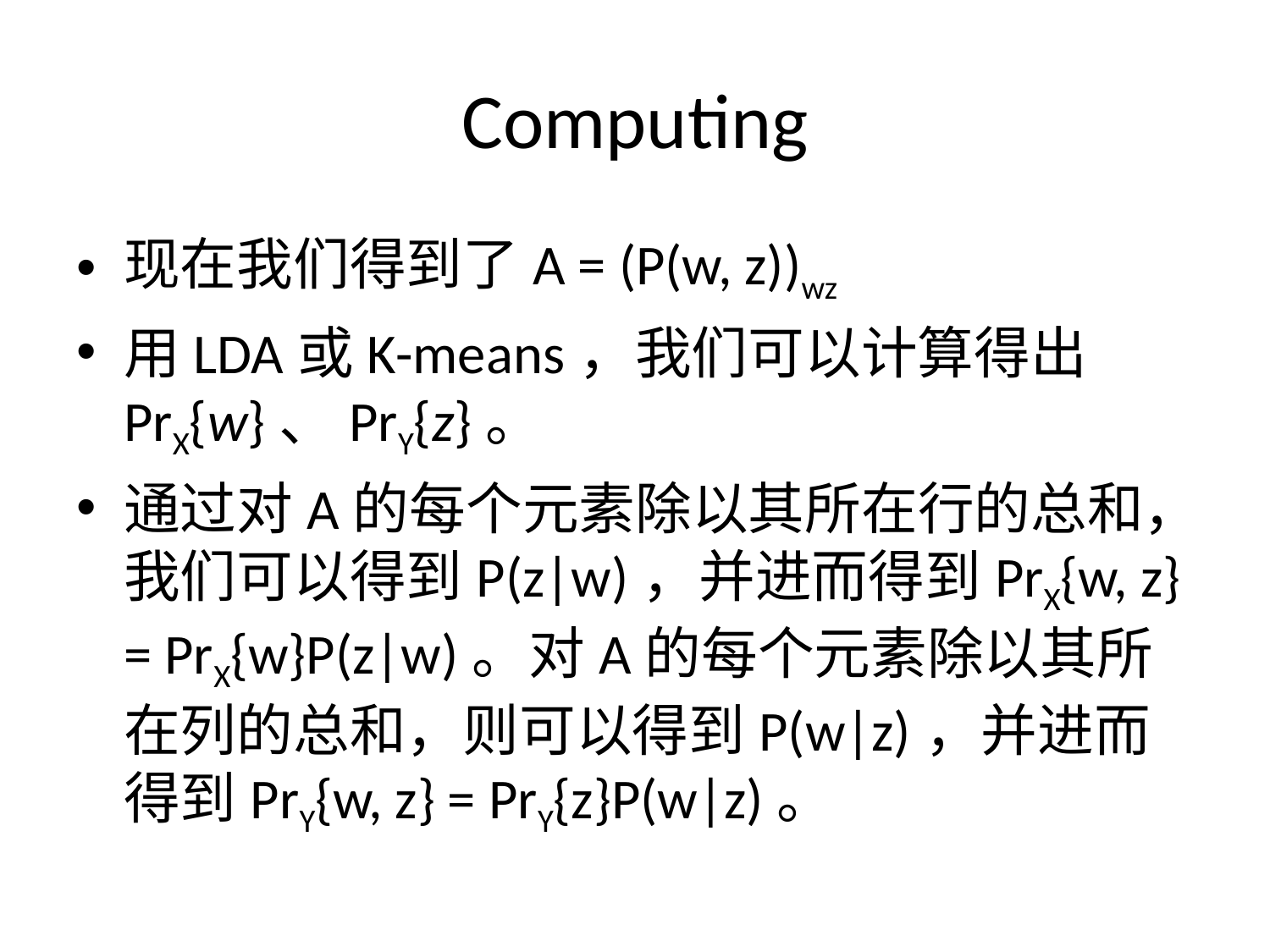

# Computing
现在我们得到了A = (P(w, z))wz
用LDA或K-means，我们可以计算得出PrX{w}、PrY{z}。
通过对A的每个元素除以其所在行的总和，我们可以得到P(z|w)，并进而得到PrX{w, z} = PrX{w}P(z|w)。对A的每个元素除以其所在列的总和，则可以得到P(w|z)，并进而得到PrY{w, z} = PrY{z}P(w|z)。